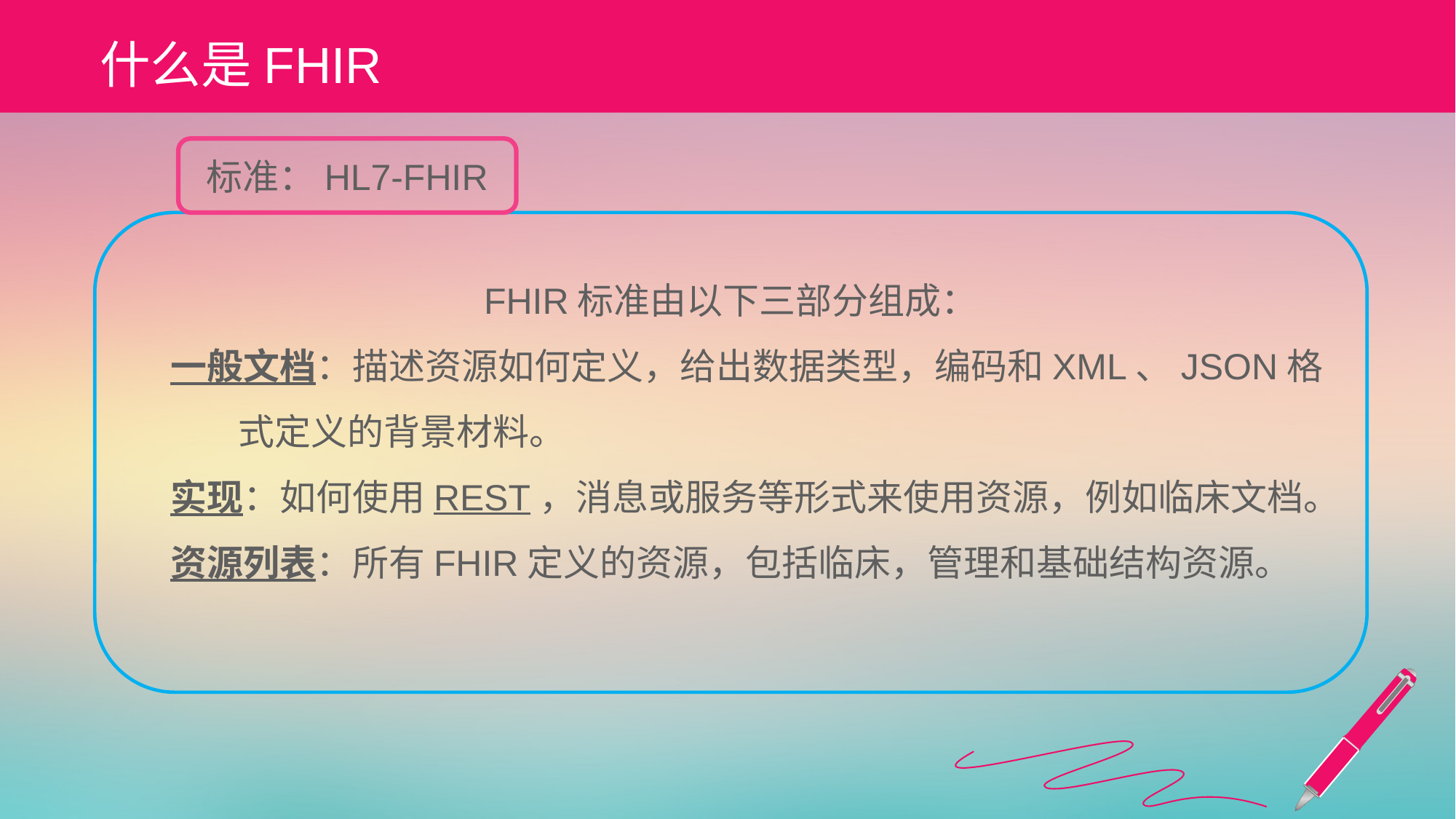

# 什么是FHIR
标准：HL7-FHIR
FHIR标准由以下三部分组成：
    一般文档：描述资源如何定义，给出数据类型，编码和XML、JSON格		式定义的背景材料。
    实现：如何使用REST，消息或服务等形式来使用资源，例如临床文档。
    资源列表：所有FHIR定义的资源，包括临床，管理和基础结构资源。